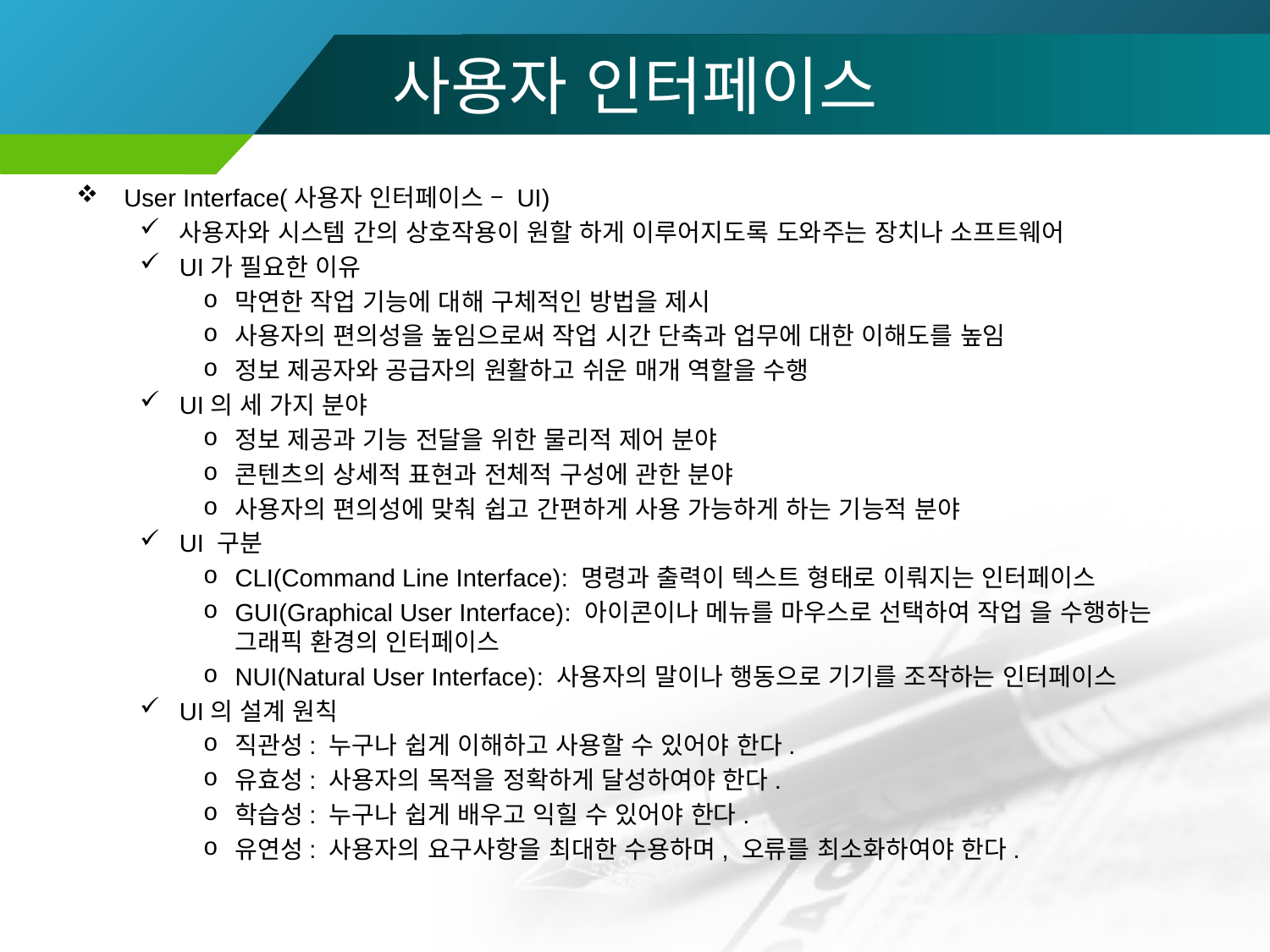

# 사용자 인터페이스
User Interface(사용자 인터페이스 – UI)
사용자와 시스템 간의 상호작용이 원할 하게 이루어지도록 도와주는 장치나 소프트웨어
UI가 필요한 이유
막연한 작업 기능에 대해 구체적인 방법을 제시
사용자의 편의성을 높임으로써 작업 시간 단축과 업무에 대한 이해도를 높임
정보 제공자와 공급자의 원활하고 쉬운 매개 역할을 수행
UI의 세 가지 분야
정보 제공과 기능 전달을 위한 물리적 제어 분야
콘텐츠의 상세적 표현과 전체적 구성에 관한 분야
사용자의 편의성에 맞춰 쉽고 간편하게 사용 가능하게 하는 기능적 분야
UI 구분
CLI(Command Line Interface): 명령과 출력이 텍스트 형태로 이뤄지는 인터페이스
GUI(Graphical User Interface): 아이콘이나 메뉴를 마우스로 선택하여 작업 을 수행하는 그래픽 환경의 인터페이스
NUI(Natural User Interface): 사용자의 말이나 행동으로 기기를 조작하는 인터페이스
UI의 설계 원칙
직관성: 누구나 쉽게 이해하고 사용할 수 있어야 한다.
유효성: 사용자의 목적을 정확하게 달성하여야 한다.
학습성: 누구나 쉽게 배우고 익힐 수 있어야 한다.
유연성: 사용자의 요구사항을 최대한 수용하며, 오류를 최소화하여야 한다.